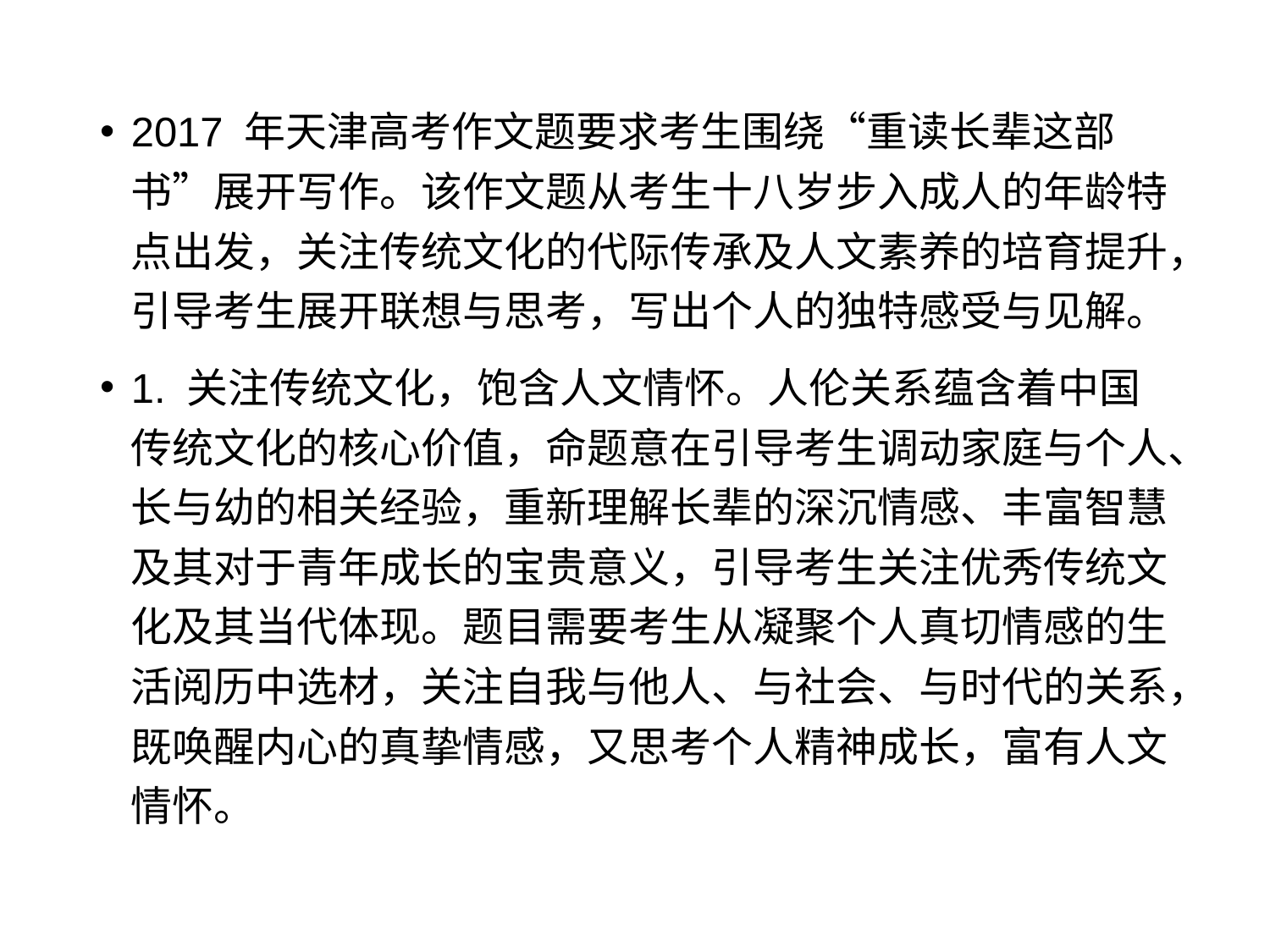

2017 年天津高考作文题要求考生围绕“重读长辈这部书”展开写作。该作文题从考生十八岁步入成人的年龄特点出发，关注传统文化的代际传承及人文素养的培育提升，引导考生展开联想与思考，写出个人的独特感受与见解。
1. 关注传统文化，饱含人文情怀。人伦关系蕴含着中国传统文化的核心价值，命题意在引导考生调动家庭与个人、长与幼的相关经验，重新理解长辈的深沉情感、丰富智慧及其对于青年成长的宝贵意义，引导考生关注优秀传统文化及其当代体现。题目需要考生从凝聚个人真切情感的生活阅历中选材，关注自我与他人、与社会、与时代的关系，既唤醒内心的真挚情感，又思考个人精神成长，富有人文情怀。